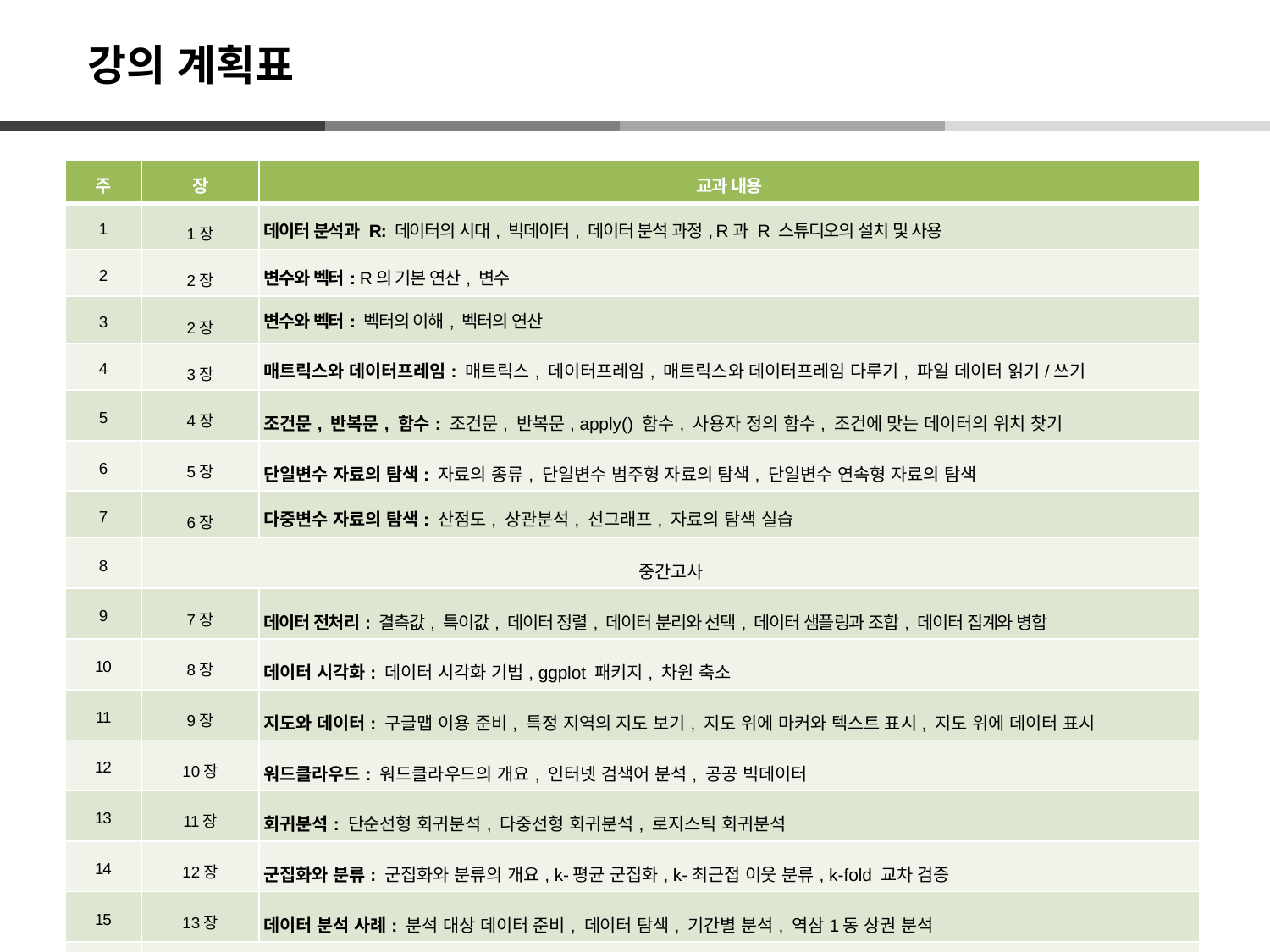

# 강의 계획표
| 주 | 장 | 교과 내용 |
| --- | --- | --- |
| 1 | 1장 | 데이터 분석과 R: 데이터의 시대, 빅데이터, 데이터 분석 과정, R과 R 스튜디오의 설치 및 사용 |
| 2 | 2장 | 변수와 벡터: R의 기본 연산, 변수 |
| 3 | 2장 | 변수와 벡터: 벡터의 이해, 벡터의 연산 |
| 4 | 3장 | 매트릭스와 데이터프레임: 매트릭스, 데이터프레임, 매트릭스와 데이터프레임 다루기, 파일 데이터 읽기/쓰기 |
| 5 | 4장 | 조건문, 반복문, 함수: 조건문, 반복문, apply() 함수, 사용자 정의 함수, 조건에 맞는 데이터의 위치 찾기 |
| 6 | 5장 | 단일변수 자료의 탐색: 자료의 종류, 단일변수 범주형 자료의 탐색, 단일변수 연속형 자료의 탐색 |
| 7 | 6장 | 다중변수 자료의 탐색: 산점도, 상관분석, 선그래프, 자료의 탐색 실습 |
| 8 | 중간고사 |  |
| 9 | 7장 | 데이터 전처리: 결측값, 특이값, 데이터 정렬, 데이터 분리와 선택, 데이터 샘플링과 조합, 데이터 집계와 병합 |
| 10 | 8장 | 데이터 시각화: 데이터 시각화 기법, ggplot 패키지, 차원 축소 |
| 11 | 9장 | 지도와 데이터: 구글맵 이용 준비, 특정 지역의 지도 보기, 지도 위에 마커와 텍스트 표시, 지도 위에 데이터 표시 |
| 12 | 10장 | 워드클라우드: 워드클라우드의 개요, 인터넷 검색어 분석, 공공 빅데이터 |
| 13 | 11장 | 회귀분석: 단순선형 회귀분석, 다중선형 회귀분석, 로지스틱 회귀분석 |
| 14 | 12장 | 군집화와 분류: 군집화와 분류의 개요, k-평균 군집화, k-최근접 이웃 분류, k-fold 교차 검증 |
| 15 | 13장 | 데이터 분석 사례: 분석 대상 데이터 준비, 데이터 탐색, 기간별 분석, 역삼1동 상권 분석 |
| 16 | 기말고사 |  |